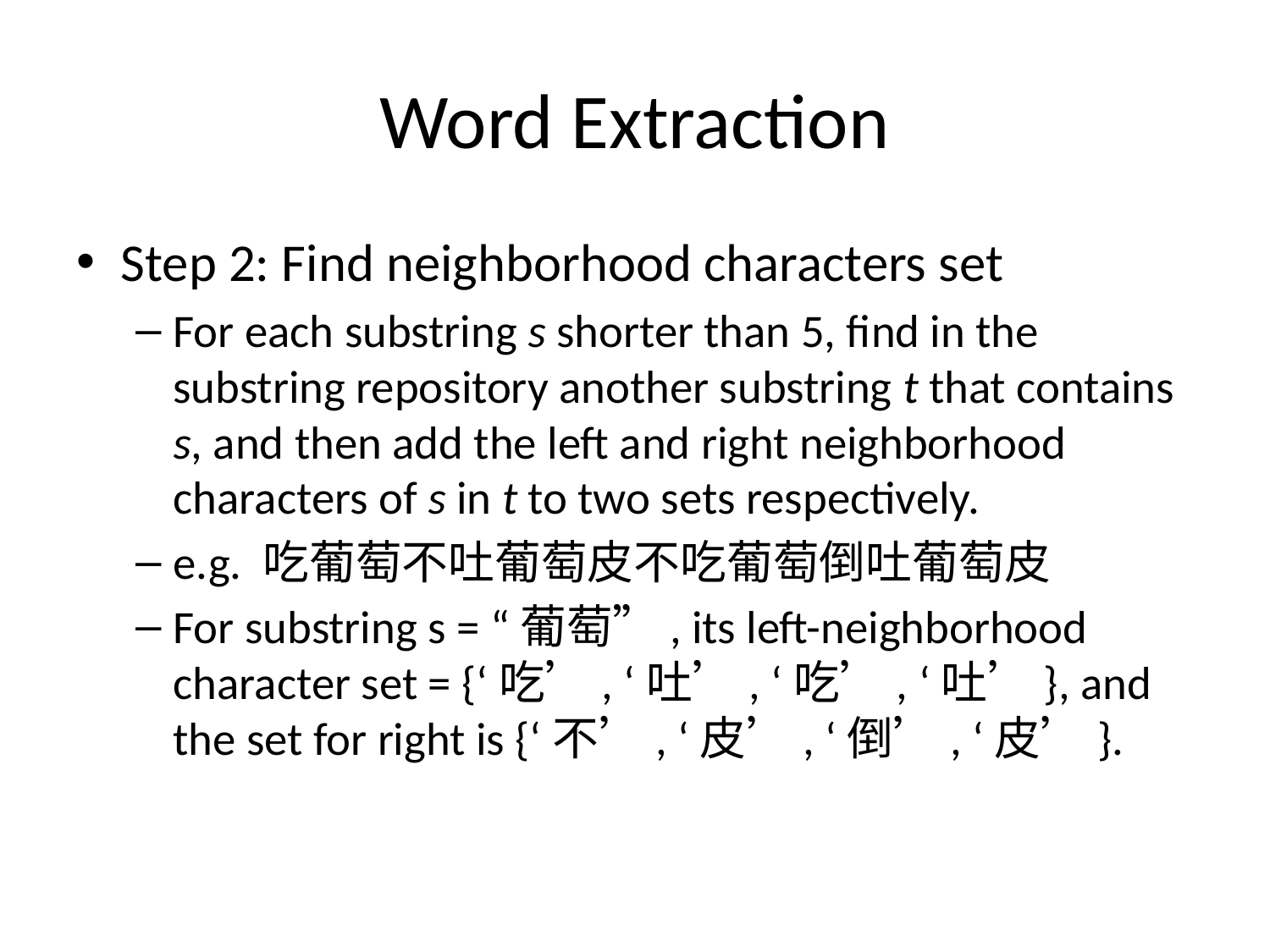

# Word Extraction
Step 2: Find neighborhood characters set
For each substring s shorter than 5, find in the substring repository another substring t that contains s, and then add the left and right neighborhood characters of s in t to two sets respectively.
e.g. 吃葡萄不吐葡萄皮不吃葡萄倒吐葡萄皮
For substring s = “葡萄”, its left-neighborhood character set = {‘吃’, ‘吐’, ‘吃’, ‘吐’}, and the set for right is {‘不’, ‘皮’, ‘倒’, ‘皮’}.